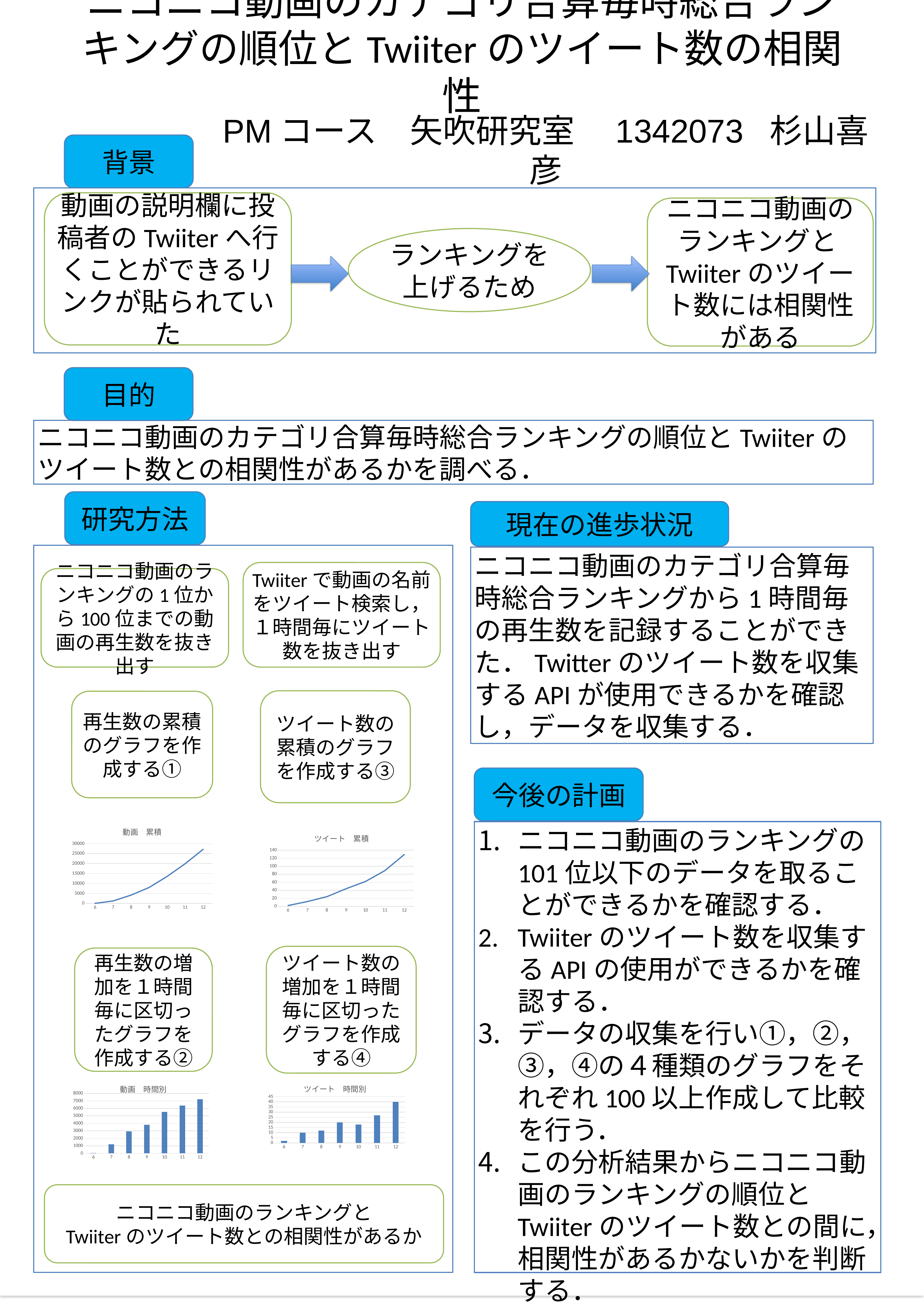

# ニコニコ動画のカテゴリ合算毎時総合ランキングの順位とTwiiterのツイート数の相関性
PMコース　矢吹研究室　1342073  杉山喜彦
背景

動画の説明欄に投稿者のTwiiterへ行くことができるリンクが貼られていた
ニコニコ動画のランキングとTwiiterのツイート数には相関性がある
ランキングを上げるため

目的
ニコニコ動画のカテゴリ合算毎時総合ランキングの順位とTwiiterのツイート数との相関性があるかを調べる．
研究方法
現在の進歩状況

ニコニコ動画のカテゴリ合算毎時総合ランキングから1時間毎の再生数を記録することができた．Twitterのツイート数を収集するAPIが使用できるかを確認し，データを収集する．
Twiiterで動画の名前をツイート検索し，１時間毎にツイート数を抜き出す
ニコニコ動画のランキングの1位から100位までの動画の再生数を抜き出す
ツイート数の累積のグラフを作成する③
再生数の累積のグラフを作成する①
今後の計画

### Chart: 動画　累積

| Category |  |
|---|---|
| 6 | 37.0 |
| 7 | 1246.0 |
| 8 | 4190.0 |
| 9 | 8017.0 |
| 10 | 13557.0 |
| 11 | 19942.0 |
| 12 | 27176.0 |
ニコニコ動画のランキングの101位以下のデータを取ることができるかを確認する．
Twiiterのツイート数を収集するAPIの使用ができるかを確認する．
データの収集を行い①，②，③，④の４種類のグラフをそれぞれ100以上作成して比較を行う．
この分析結果からニコニコ動画のランキングの順位とTwiiterのツイート数との間に，相関性があるかないかを判断する．

### Chart: ツイート　累積

| Category |  |
|---|---|
| 6 | 2.0 |
| 7 | 12.0 |
| 8 | 24.0 |
| 9 | 44.0 |
| 10 | 62.0 |
| 11 | 89.0 |
| 12 | 129.0 |
ツイート数の増加を１時間毎に区切ったグラフを作成する④
再生数の増加を１時間毎に区切ったグラフを作成する②

### Chart: 動画　時間別

| Category |  |
|---|---|
| 6 | 37.0 |
| 7 | 1209.0 |
| 8 | 2944.0 |
| 9 | 3827.0 |
| 10 | 5540.0 |
| 11 | 6385.0 |
| 12 | 7234.0 |

### Chart: ツイート　時間別

| Category |  |
|---|---|
| 6 | 2.0 |
| 7 | 10.0 |
| 8 | 12.0 |
| 9 | 20.0 |
| 10 | 18.0 |
| 11 | 27.0 |
| 12 | 40.0 |
ニコニコ動画のランキングと
Twiiterのツイート数との相関性があるか